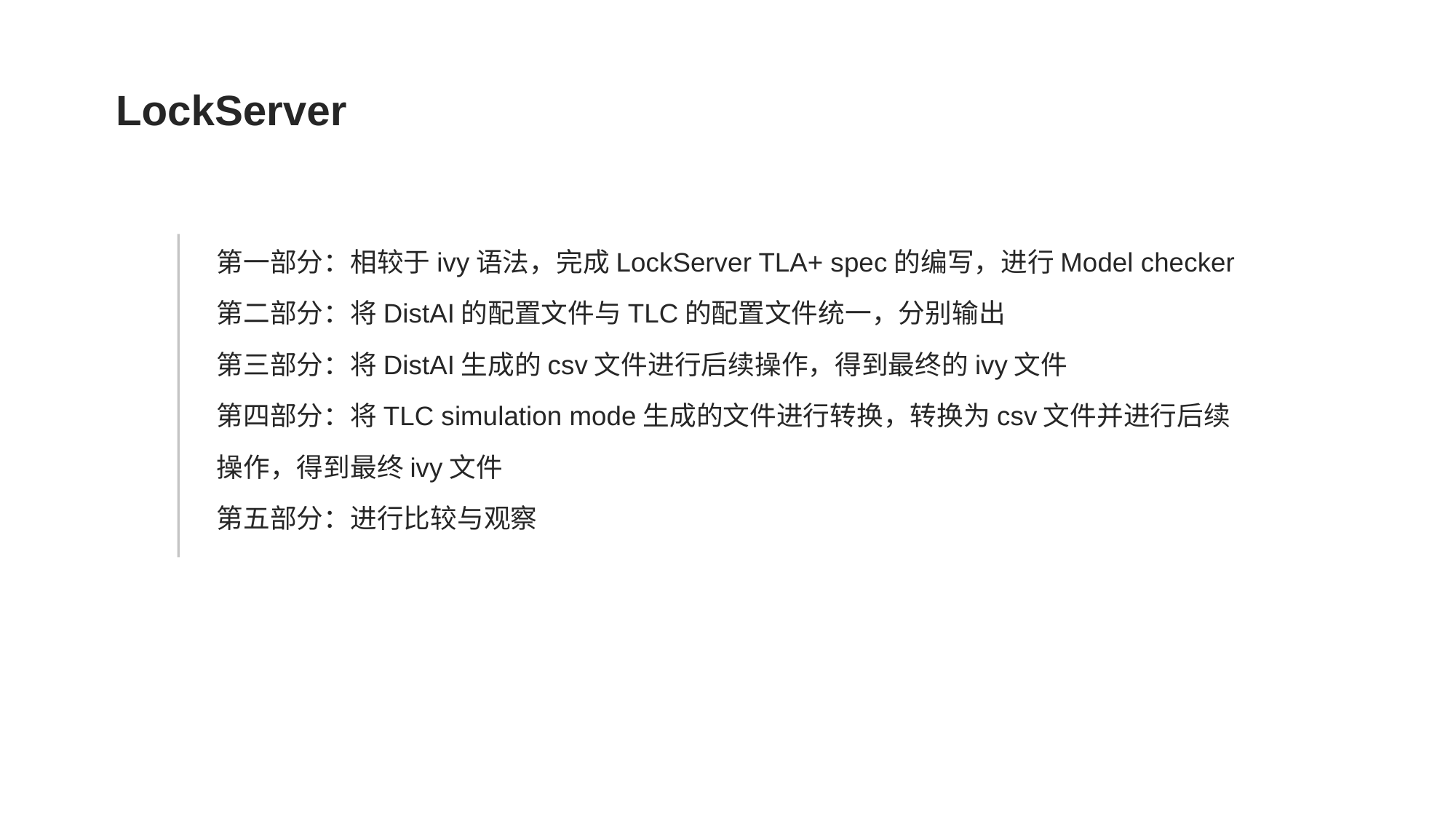

LockServer
第一部分：相较于ivy语法，完成LockServer TLA+ spec的编写，进行Model checker
第二部分：将DistAI的配置文件与TLC的配置文件统一，分别输出
第三部分：将DistAI生成的csv文件进行后续操作，得到最终的ivy文件
第四部分：将TLC simulation mode生成的文件进行转换，转换为csv文件并进行后续操作，得到最终ivy文件
第五部分：进行比较与观察